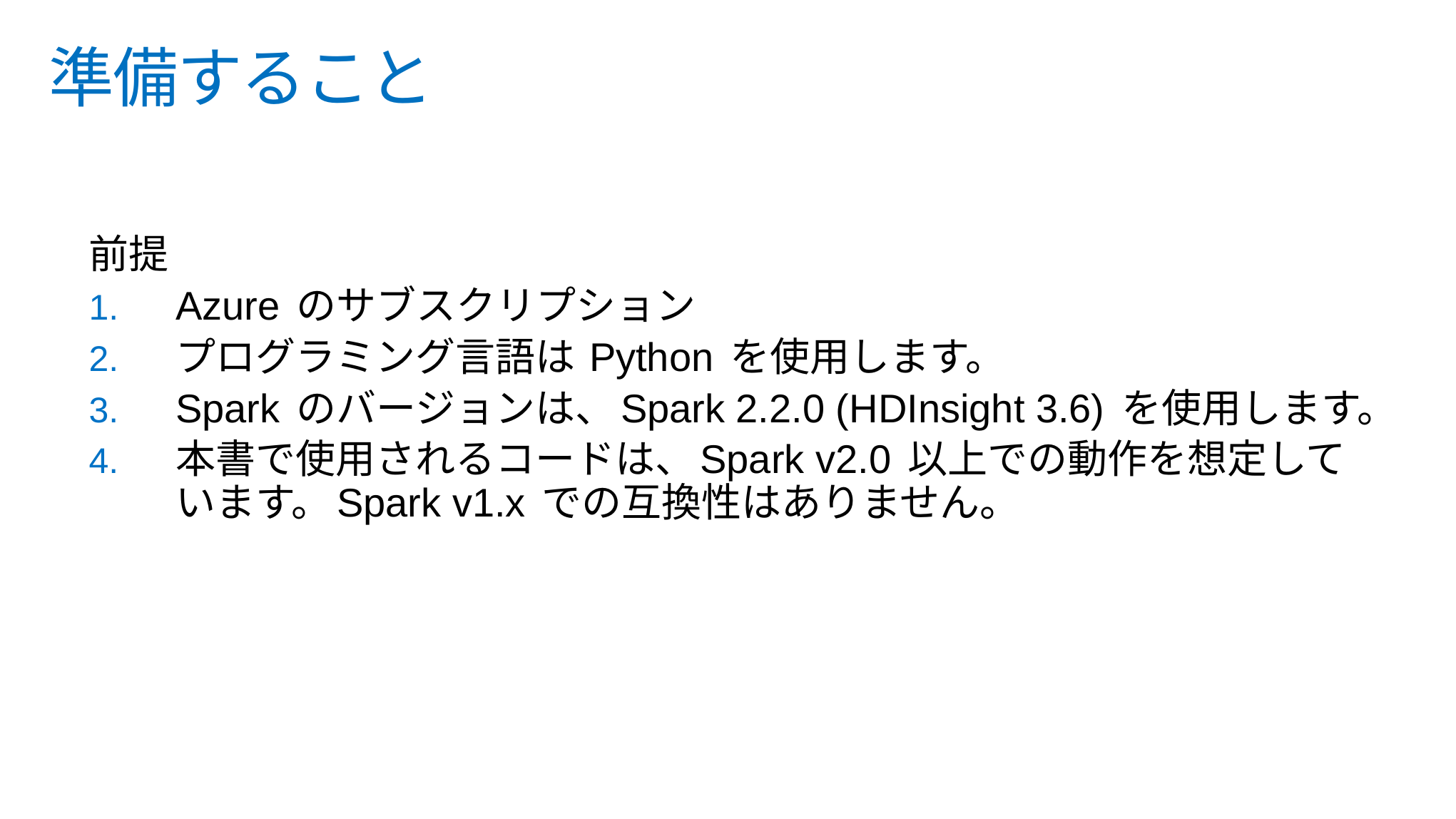

# 準備すること

前提
Azure のサブスクリプション
プログラミング言語は Python を使用します。
Spark のバージョンは、Spark 2.2.0 (HDInsight 3.6) を使用します。
本書で使用されるコードは、Spark v2.0 以上での動作を想定しています。Spark v1.x での互換性はありません。